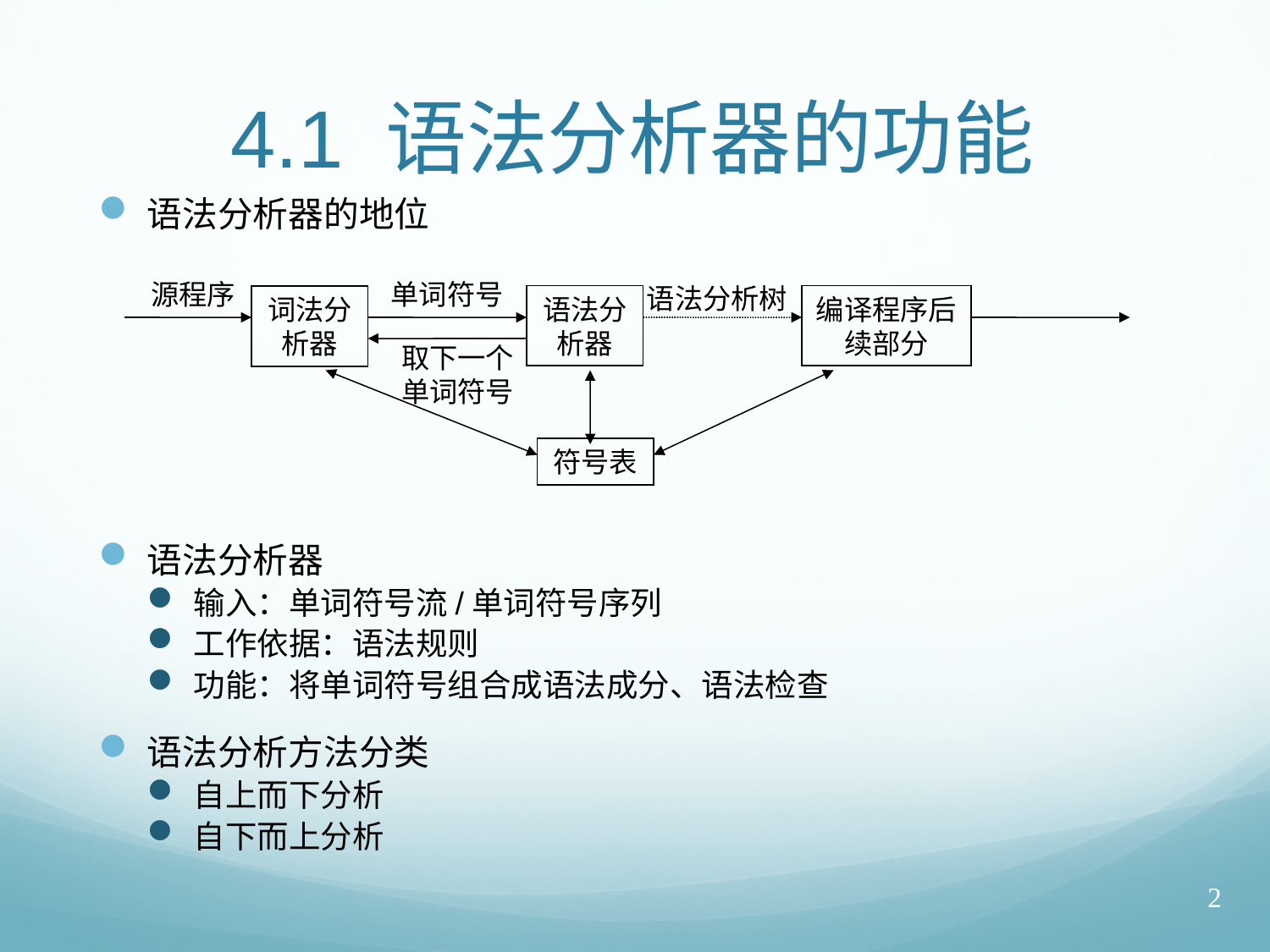

# 4.1 语法分析器的功能
语法分析器的地位

语法分析器
输入：单词符号流/单词符号序列
工作依据：语法规则
功能：将单词符号组合成语法成分、语法检查
语法分析方法分类
自上而下分析
自下而上分析

源程序
单词符号
语法分析树
语法分析器
编译程序后续部分
词法分析器

取下一个单词符号

符号表
2